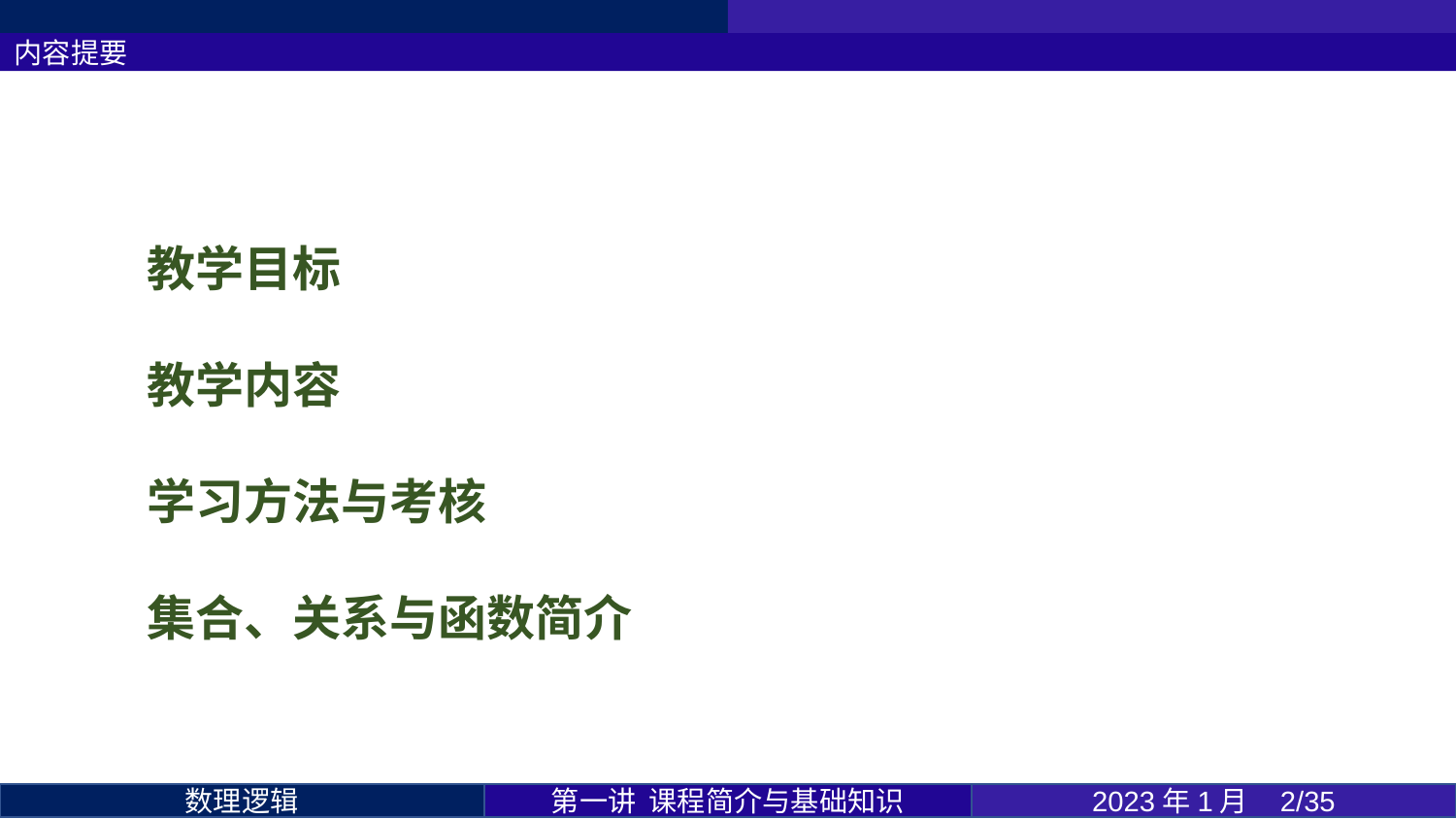

内容提要
教学目标
教学内容
学习方法与考核
集合、关系与函数简介
第一讲  课程简介与基础知识
2023年1月    2/35
数理逻辑